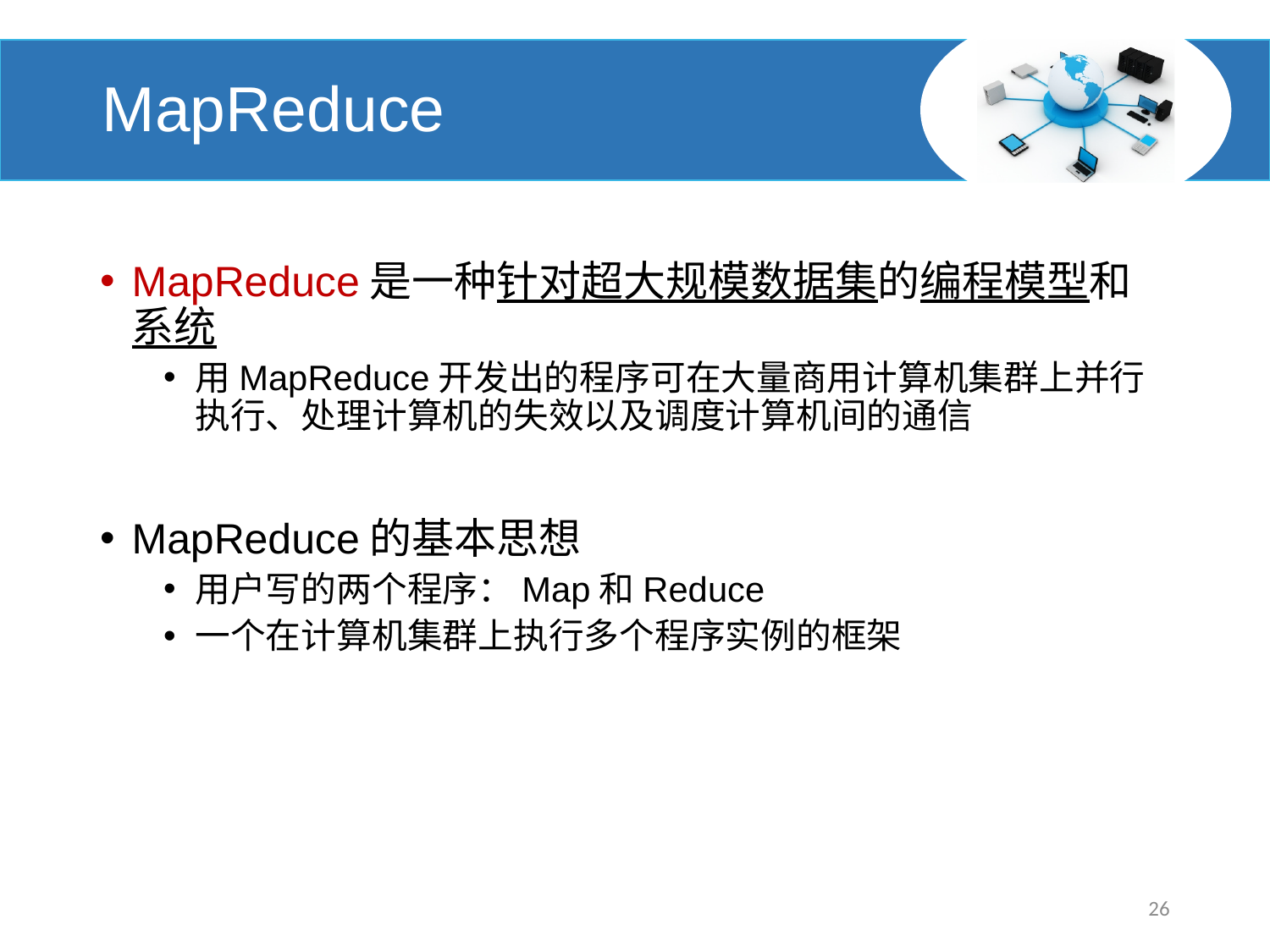

# MapReduce
MapReduce是一种针对超大规模数据集的编程模型和系统
用MapReduce开发出的程序可在大量商用计算机集群上并行执行、处理计算机的失效以及调度计算机间的通信

MapReduce的基本思想
用户写的两个程序：Map和Reduce
一个在计算机集群上执行多个程序实例的框架

26